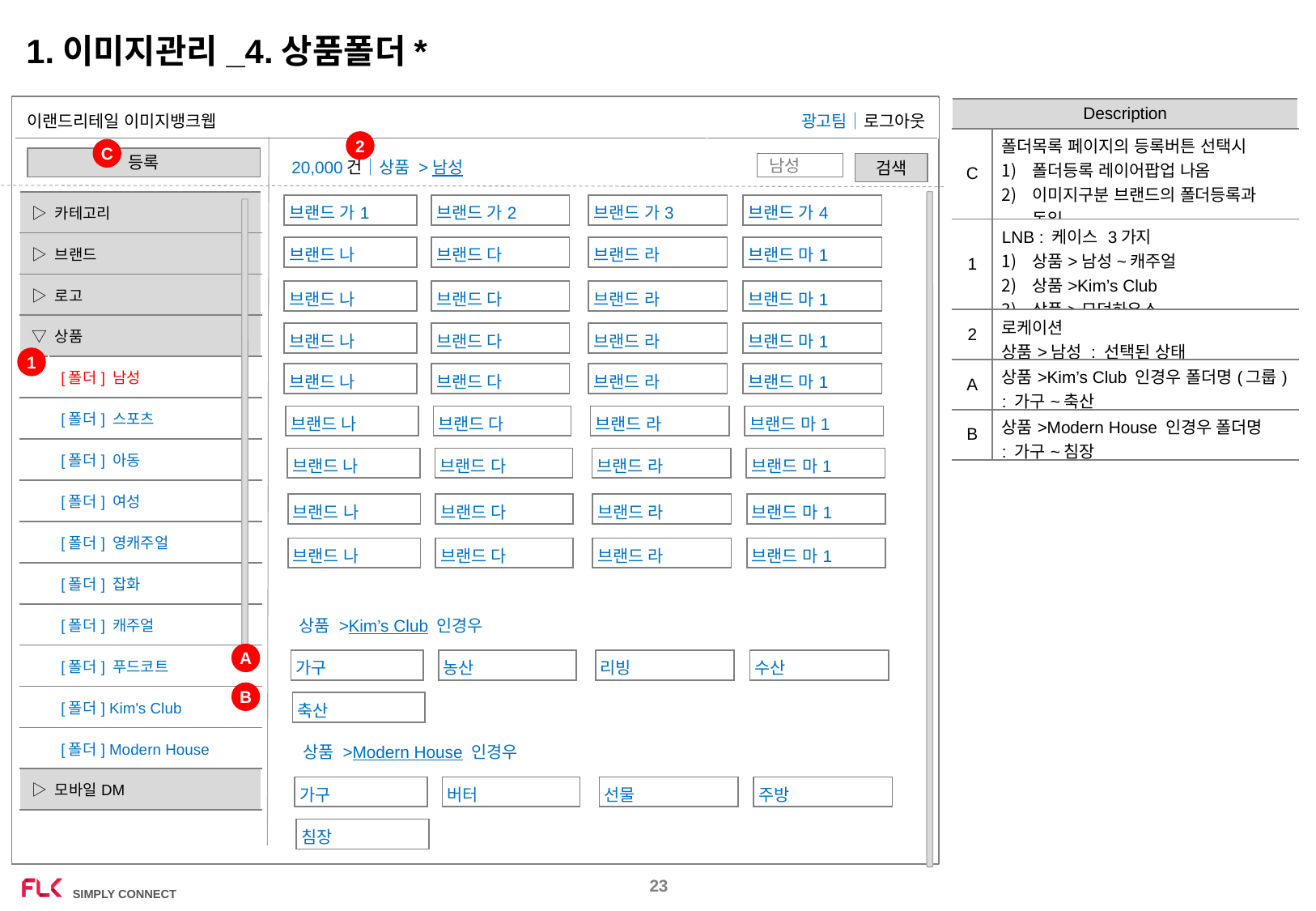

1.이미지관리_4.상품폴더*
| 이랜드리테일 이미지뱅크웹 | 광고팀│로그아웃 |
| --- | --- |
| Description |  |
| --- | --- |
| C | 폴더목록 페이지의 등록버튼 선택시 폴더등록 레이어팝업 나옴 이미지구분 브랜드의 폴더등록과 동일 |
| 1 | LNB : 케이스 3가지 상품>남성~캐주얼 상품>Kim’s Club 상품>모던하우스 |
| 2 | 로케이션 상품>남성 : 선택된 상태 |
| A | 상품>Kim’s Club 인경우 폴더명(그룹) : 가구~축산 |
| B | 상품>Modern House 인경우 폴더명 : 가구~침장 |
2

C
등록
20,000건│상품 >남성
남성
검색

| ▷ 카테고리 |  |
| --- | --- |
| ▷ 브랜드 |  |
| ▷ 로고 |  |
| ▽ 상품 |  |
|  | [폴더] 남성 |
|  | [폴더] 스포츠 |
|  | [폴더] 아동 |
|  | [폴더] 여성 |
|  | [폴더] 영캐주얼 |
|  | [폴더] 잡화 |
|  | [폴더] 캐주얼 |
|  | [폴더] 푸드코트 |
|  | [폴더] Kim's Club |
|  | [폴더] Modern House |
| ▷ 모바일DM |  |
| 브랜드 가1 |
| --- |
| 브랜드 가2 |
| --- |
| 브랜드 가3 |
| --- |
| 브랜드 가4 |
| --- |

| 브랜드 나 |
| --- |
| 브랜드 다 |
| --- |
| 브랜드 라 |
| --- |
| 브랜드 마1 |
| --- |
| 브랜드 나 |
| --- |
| 브랜드 다 |
| --- |
| 브랜드 라 |
| --- |
| 브랜드 마1 |
| --- |
| 브랜드 나 |
| --- |
| 브랜드 다 |
| --- |
| 브랜드 라 |
| --- |
| 브랜드 마1 |
| --- |
1
| 브랜드 나 |
| --- |
| 브랜드 다 |
| --- |
| 브랜드 라 |
| --- |
| 브랜드 마1 |
| --- |
| 브랜드 나 |
| --- |
| 브랜드 다 |
| --- |
| 브랜드 라 |
| --- |
| 브랜드 마1 |
| --- |
| 브랜드 나 |
| --- |
| 브랜드 다 |
| --- |
| 브랜드 라 |
| --- |
| 브랜드 마1 |
| --- |
| 브랜드 나 |
| --- |
| 브랜드 다 |
| --- |
| 브랜드 라 |
| --- |
| 브랜드 마1 |
| --- |
| 브랜드 나 |
| --- |
| 브랜드 다 |
| --- |
| 브랜드 라 |
| --- |
| 브랜드 마1 |
| --- |
상품 >Kim’s Club 인경우
A
| 가구 |
| --- |
| 농산 |
| --- |
| 리빙 |
| --- |
| 수산 |
| --- |
B
| 축산 |
| --- |
상품 >Modern House 인경우
| 가구 |
| --- |
| 버터 |
| --- |
| 선물 |
| --- |
| 주방 |
| --- |
| 침장 |
| --- |